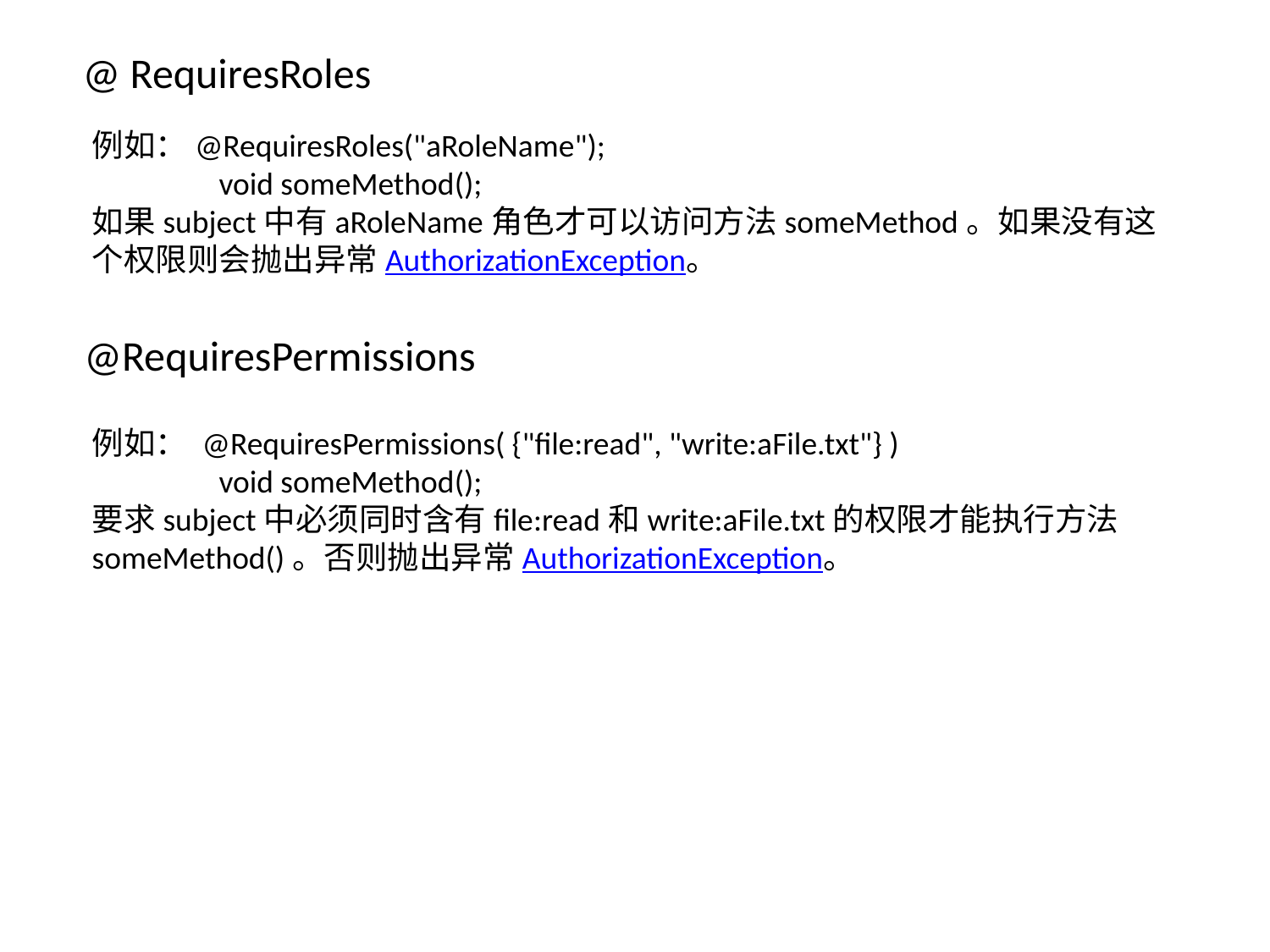

@ RequiresRoles
例如：@RequiresRoles("aRoleName");
	void someMethod();
如果subject中有aRoleName角色才可以访问方法someMethod。如果没有这个权限则会抛出异常AuthorizationException。
@RequiresPermissions
例如： @RequiresPermissions( {"file:read", "write:aFile.txt"} )
	void someMethod();
要求subject中必须同时含有file:read和write:aFile.txt的权限才能执行方法someMethod()。否则抛出异常AuthorizationException。